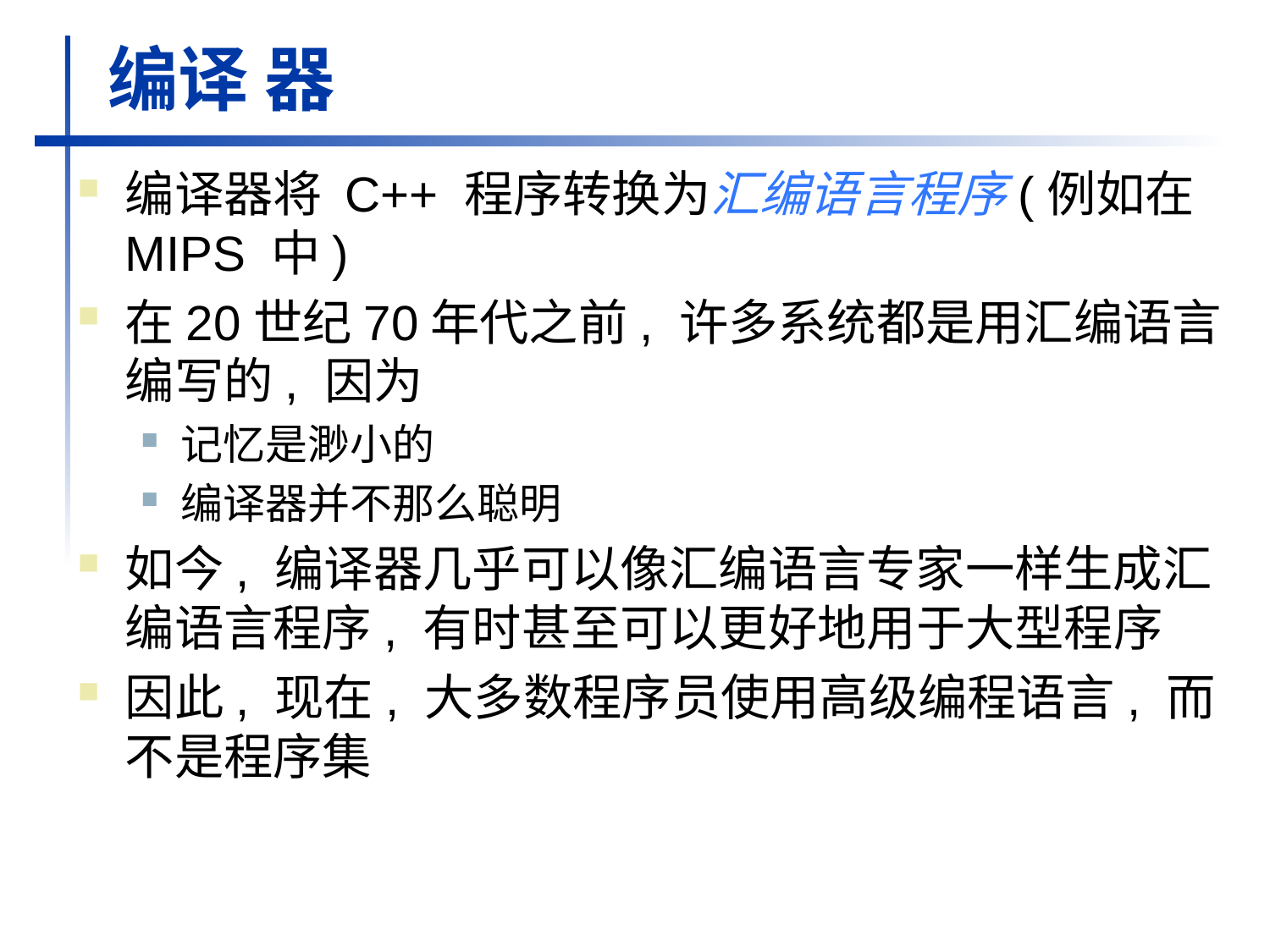

# 编译 器
编译器将 C++ 程序转换为汇编语言程序(例如在 MIPS 中)
在20世纪70年代之前, 许多系统都是用汇编语言编写的, 因为
记忆是渺小的
编译器并不那么聪明
如今, 编译器几乎可以像汇编语言专家一样生成汇编语言程序, 有时甚至可以更好地用于大型程序
因此, 现在, 大多数程序员使用高级编程语言, 而不是程序集